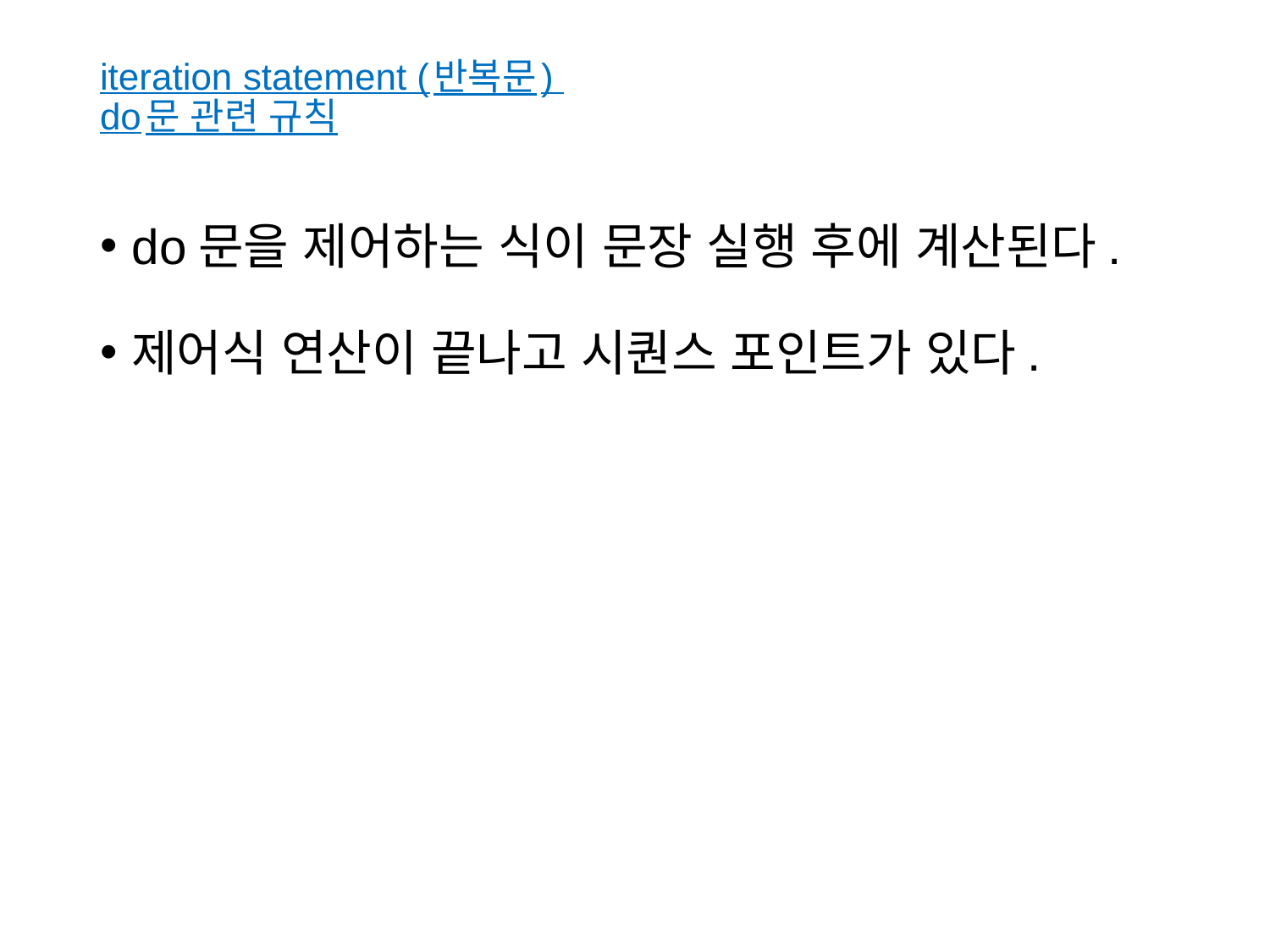

# iteration statement (반복문) do문 관련 규칙
do문을 제어하는 식이 문장 실행 후에 계산된다.
제어식 연산이 끝나고 시퀀스 포인트가 있다.